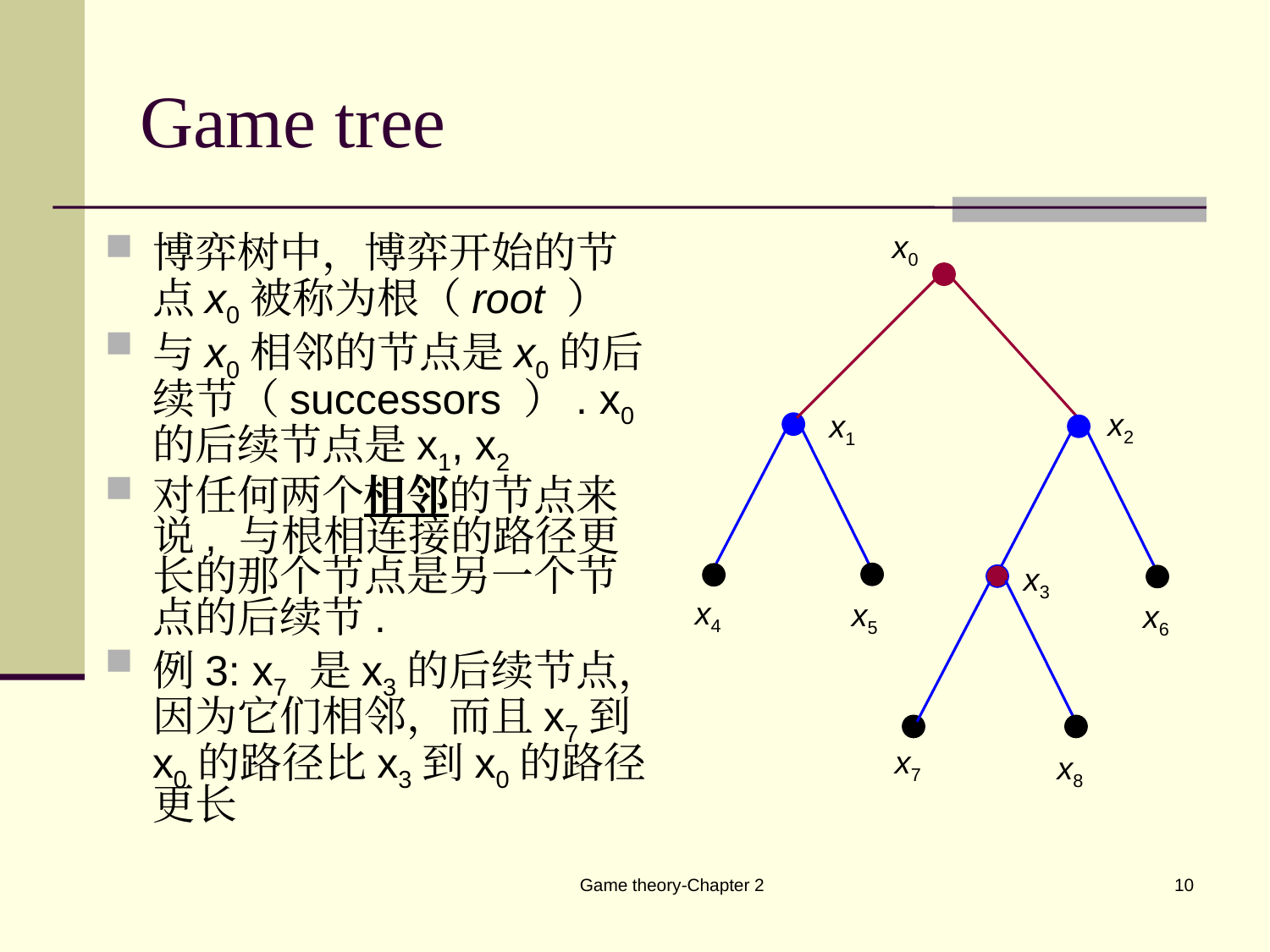

# Game tree
x0
博弈树中，博弈开始的节点x0被称为根（root ）
与x0相邻的节点是x0的后续节（successors ）. x0的后续节点是x1, x2
对任何两个相邻的节点来说, 与根相连接的路径更长的那个节点是另一个节点的后续节.
例3: x7 是x3的后续节点，因为它们相邻，而且x7到x0的路径比x3到x0的路径更长

x2
x1

x3

x4
x5
x6

x7
x8
Game theory-Chapter 2
10